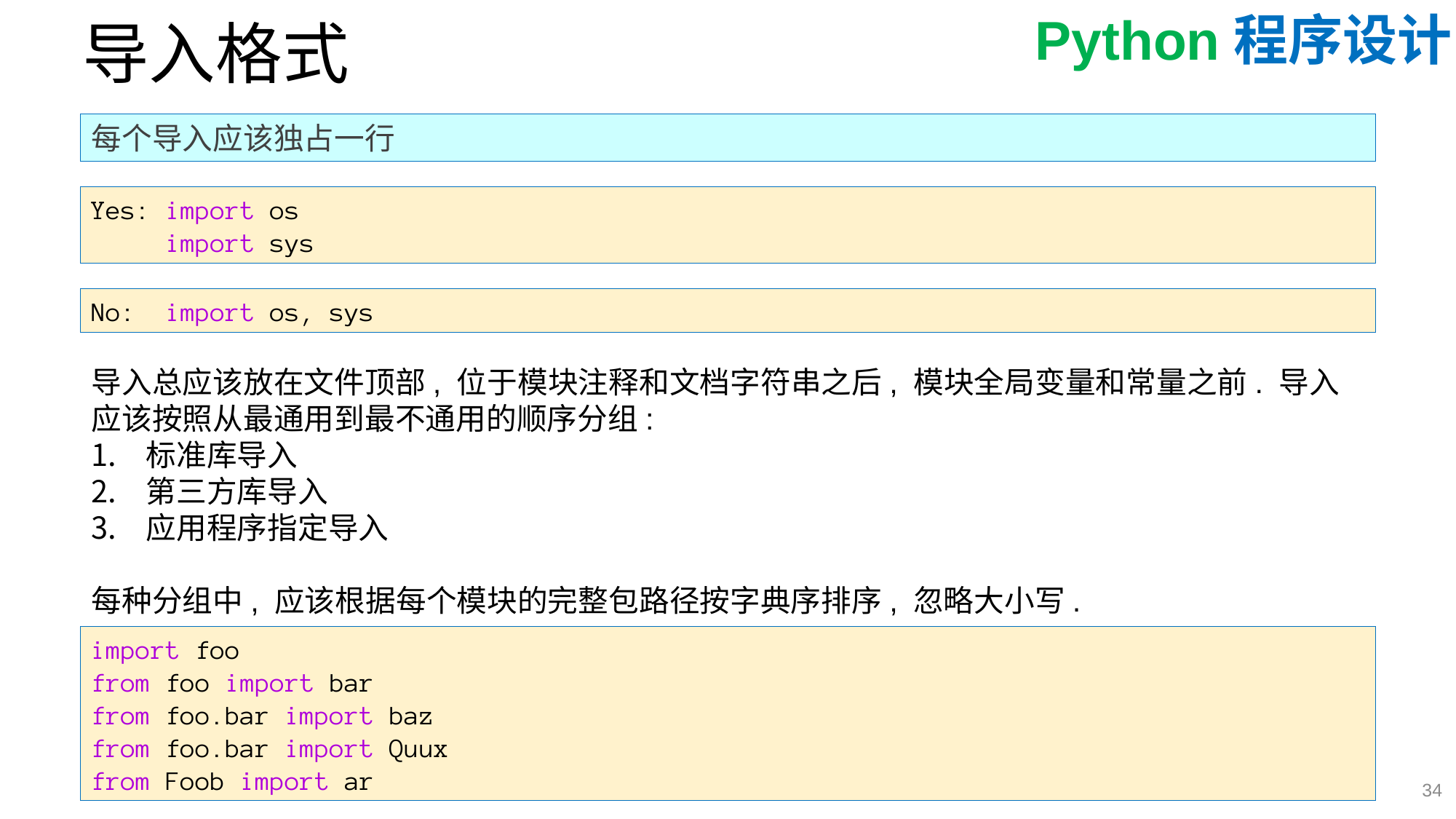

# 导入格式
每个导入应该独占一行
Yes: import os
     import sys
No:  import os, sys
导入总应该放在文件顶部, 位于模块注释和文档字符串之后, 模块全局变量和常量之前. 导入应该按照从最通用到最不通用的顺序分组:
标准库导入
第三方库导入
应用程序指定导入

每种分组中, 应该根据每个模块的完整包路径按字典序排序, 忽略大小写.
import foo
from foo import bar
from foo.bar import baz
from foo.bar import Quux
from Foob import ar
34